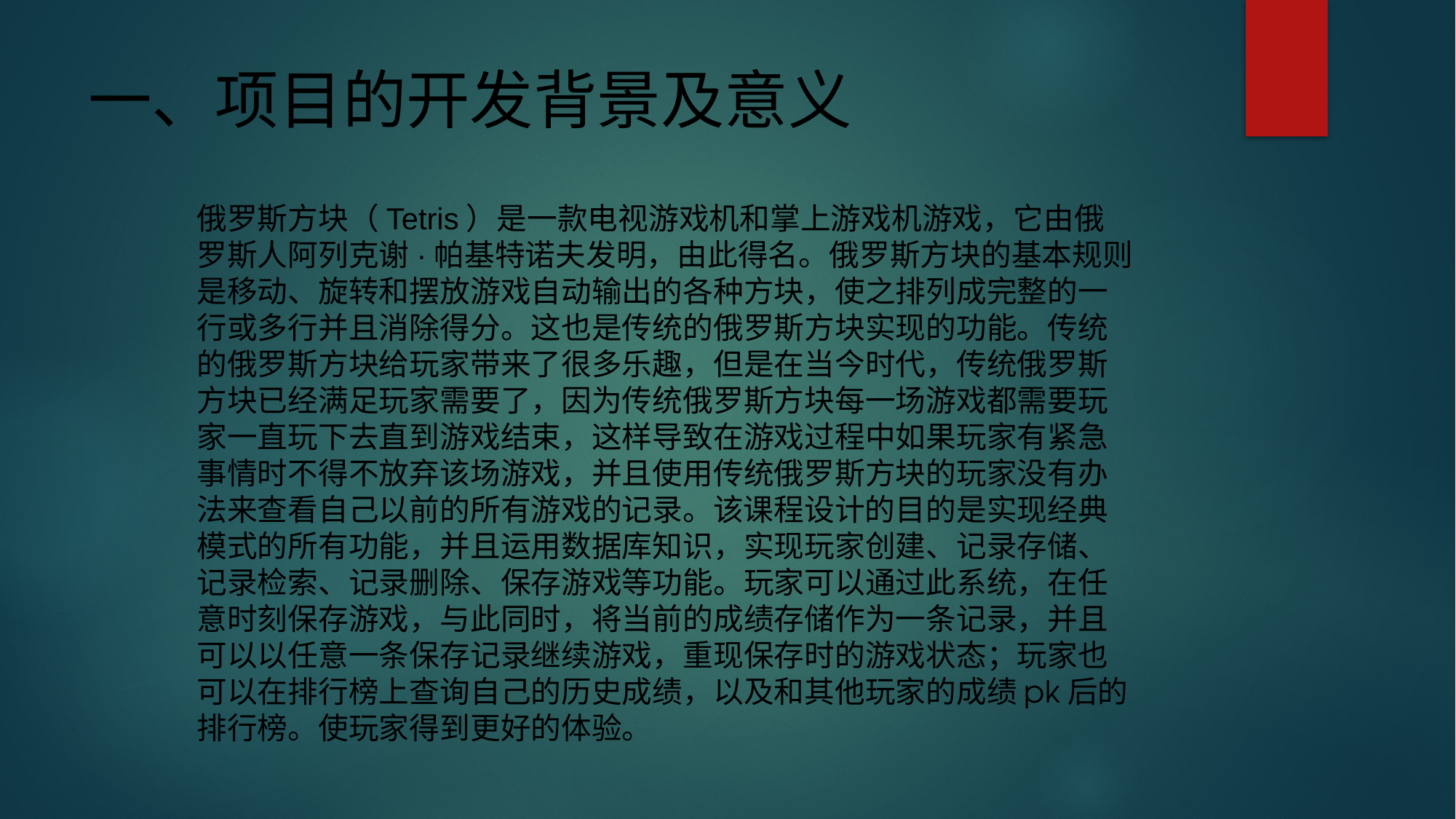

# 一、项目的开发背景及意义
俄罗斯方块（Tetris）是一款电视游戏机和掌上游戏机游戏，它由俄罗斯人阿列克谢·帕基特诺夫发明，由此得名。俄罗斯方块的基本规则是移动、旋转和摆放游戏自动输出的各种方块，使之排列成完整的一行或多行并且消除得分。这也是传统的俄罗斯方块实现的功能。传统的俄罗斯方块给玩家带来了很多乐趣，但是在当今时代，传统俄罗斯方块已经满足玩家需要了，因为传统俄罗斯方块每一场游戏都需要玩家一直玩下去直到游戏结束，这样导致在游戏过程中如果玩家有紧急事情时不得不放弃该场游戏，并且使用传统俄罗斯方块的玩家没有办法来查看自己以前的所有游戏的记录。该课程设计的目的是实现经典模式的所有功能，并且运用数据库知识，实现玩家创建、记录存储、记录检索、记录删除、保存游戏等功能。玩家可以通过此系统，在任意时刻保存游戏，与此同时，将当前的成绩存储作为一条记录，并且可以以任意一条保存记录继续游戏，重现保存时的游戏状态；玩家也可以在排行榜上查询自己的历史成绩，以及和其他玩家的成绩pk后的排行榜。使玩家得到更好的体验。